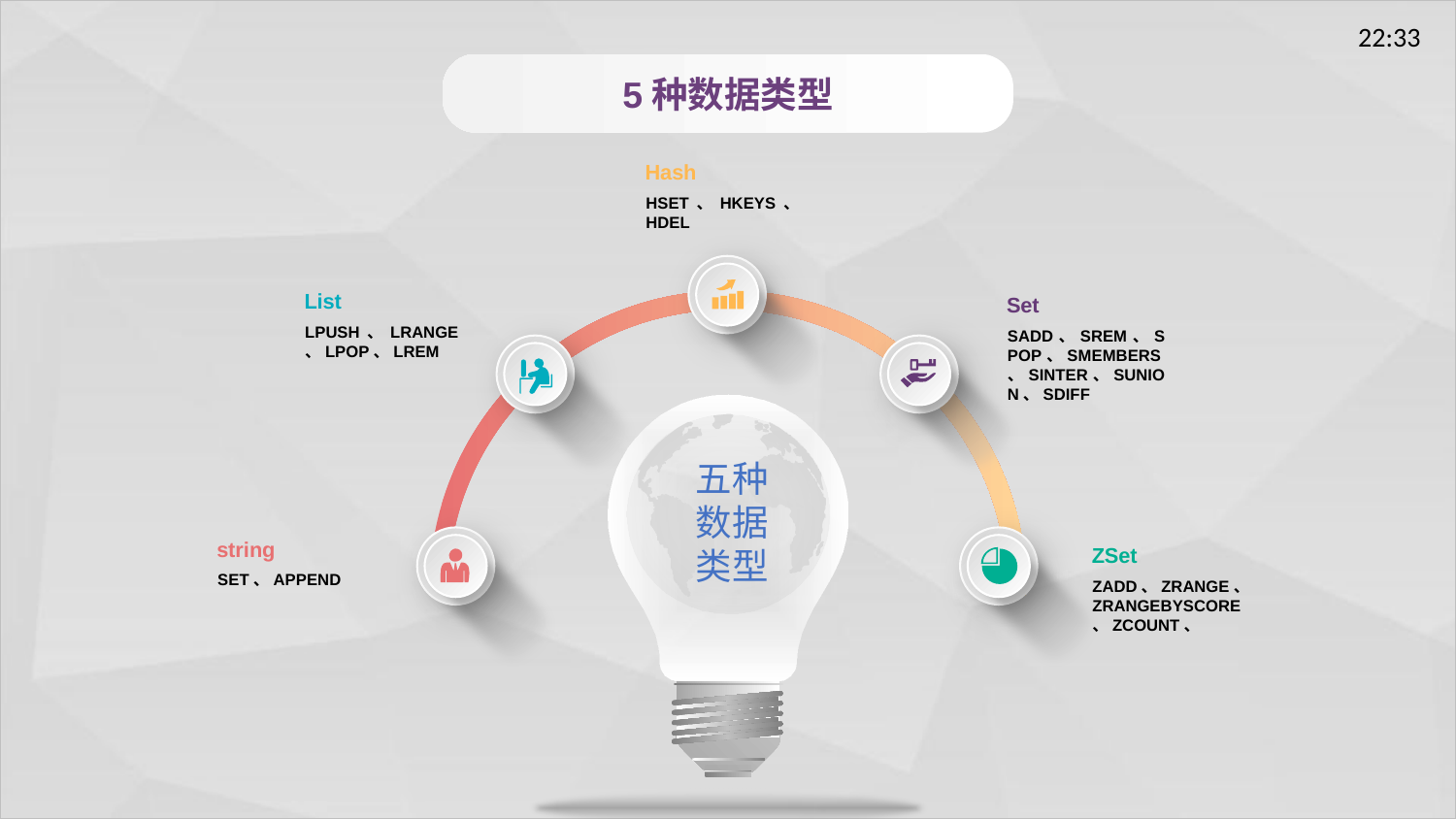

5种数据类型
Hash
HSET、HKEYS、HDEL

List
LPUSH、LRANGE、LPOP、LREM
Set
SADD、SREM、SPOP、SMEMBERS、SINTER、SUNION、SDIFF

五种
数据类型

string
SET、APPEND
ZSet
ZADD、ZRANGE、ZRANGEBYSCORE、ZCOUNT、